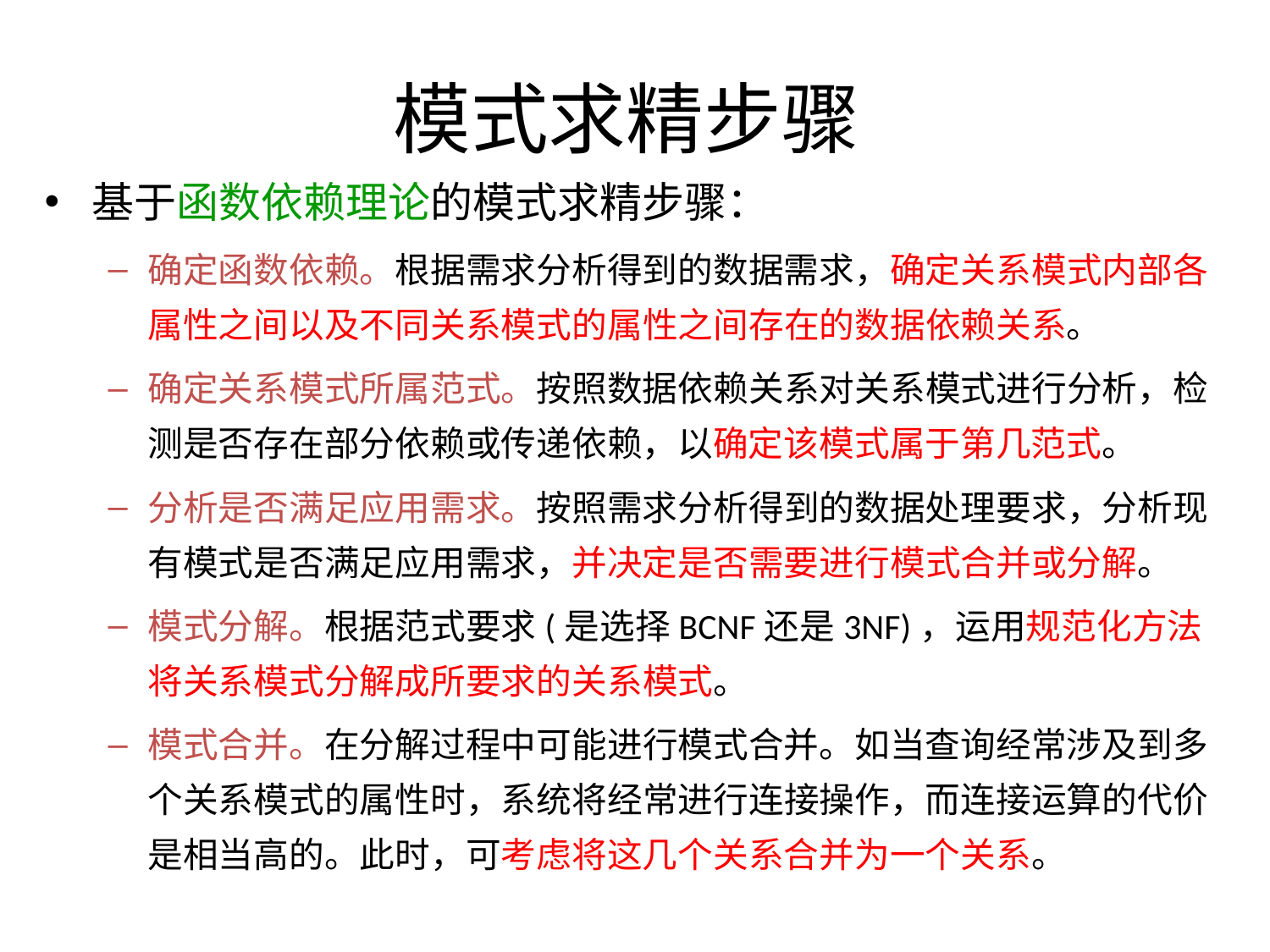

# 模式求精步骤
基于函数依赖理论的模式求精步骤：
确定函数依赖。根据需求分析得到的数据需求，确定关系模式内部各属性之间以及不同关系模式的属性之间存在的数据依赖关系。
确定关系模式所属范式。按照数据依赖关系对关系模式进行分析，检测是否存在部分依赖或传递依赖，以确定该模式属于第几范式。
分析是否满足应用需求。按照需求分析得到的数据处理要求，分析现有模式是否满足应用需求，并决定是否需要进行模式合并或分解。
模式分解。根据范式要求(是选择BCNF还是3NF)，运用规范化方法将关系模式分解成所要求的关系模式。
模式合并。在分解过程中可能进行模式合并。如当查询经常涉及到多个关系模式的属性时，系统将经常进行连接操作，而连接运算的代价是相当高的。此时，可考虑将这几个关系合并为一个关系。